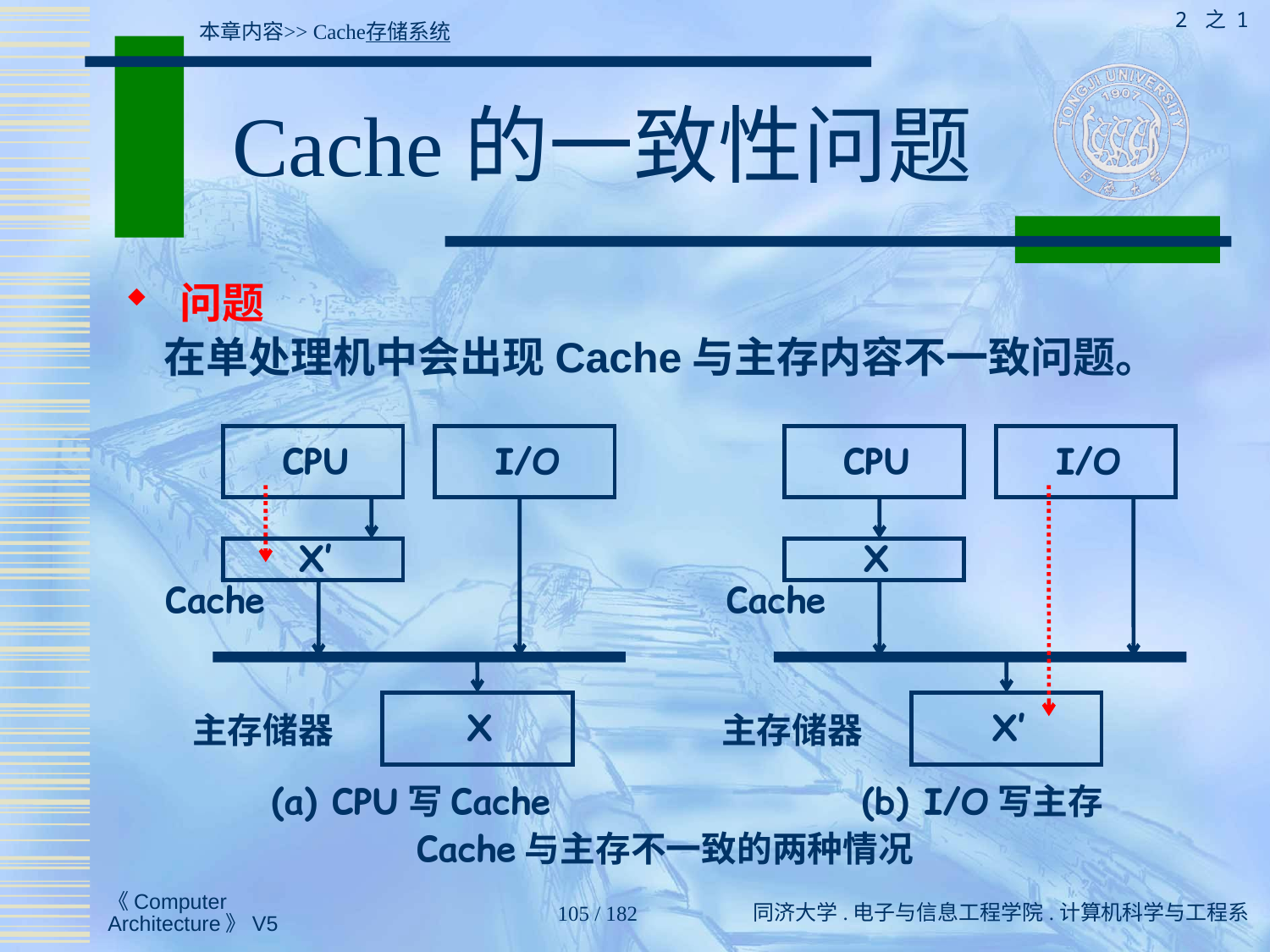

2 之 1
本章内容>> Cache存储系统
# Cache的一致性问题
  问题
   在单处理机中会出现Cache与主存内容不一致问题。
CPU
I/O
CPU
I/O

X’
X
Cache

Cache

X
X’
主存储器
主存储器
(a) CPU写Cache
(b) I/O写主存
Cache与主存不一致的两种情况